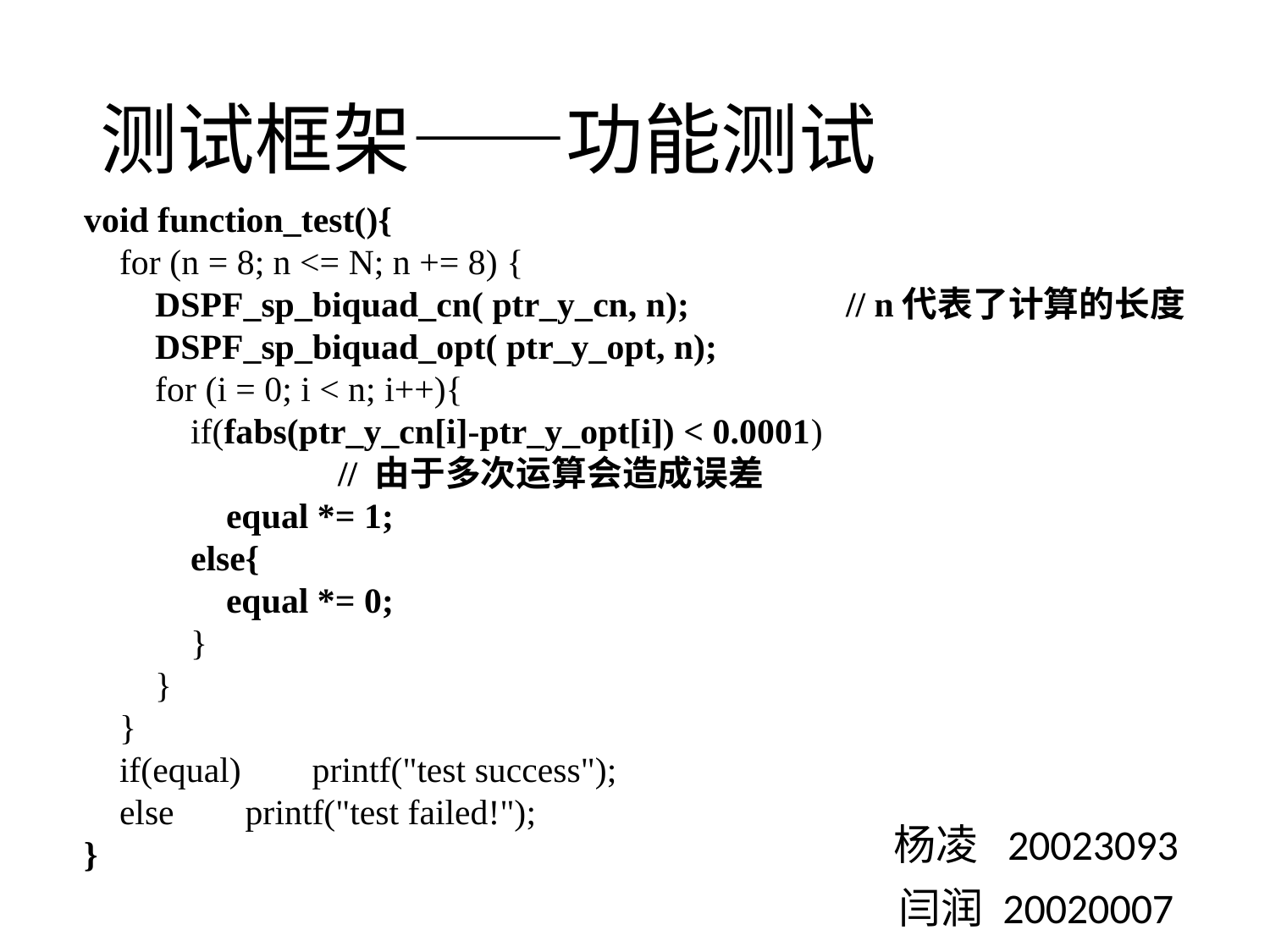

# 测试框架——功能测试
void function_test(){
    for (n = 8; n <= N; n += 8) {
        DSPF_sp_biquad_cn( ptr_y_cn, n);  		// n代表了计算的长度
        DSPF_sp_biquad_opt( ptr_y_opt, n);
        for (i = 0; i < n; i++){
            if(fabs(ptr_y_cn[i]-ptr_y_opt[i]) < 0.0001)
		// 由于多次运算会造成误差
                equal *= 1;
            else{
                equal *= 0;
            }
        }
    }
    if(equal)        printf("test success");
    else        printf("test failed!");
}